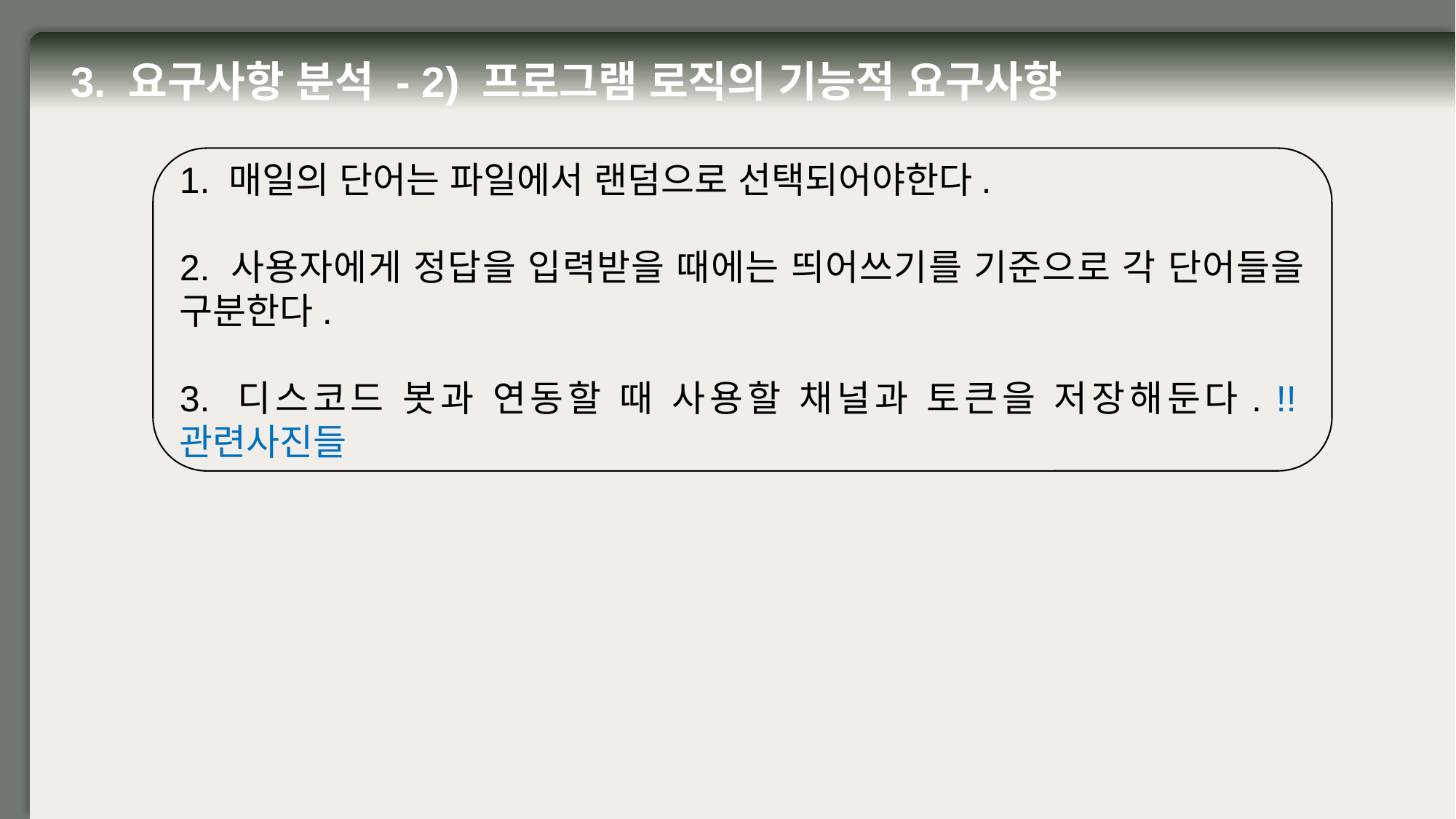

3. 요구사항 분석 - 2) 프로그램 로직의 기능적 요구사항
1. 매일의 단어는 파일에서 랜덤으로 선택되어야한다.

2. 사용자에게 정답을 입력받을 때에는 띄어쓰기를 기준으로 각 단어들을 구분한다.

3. 디스코드 봇과 연동할 때 사용할 채널과 토큰을 저장해둔다. !!관련사진들